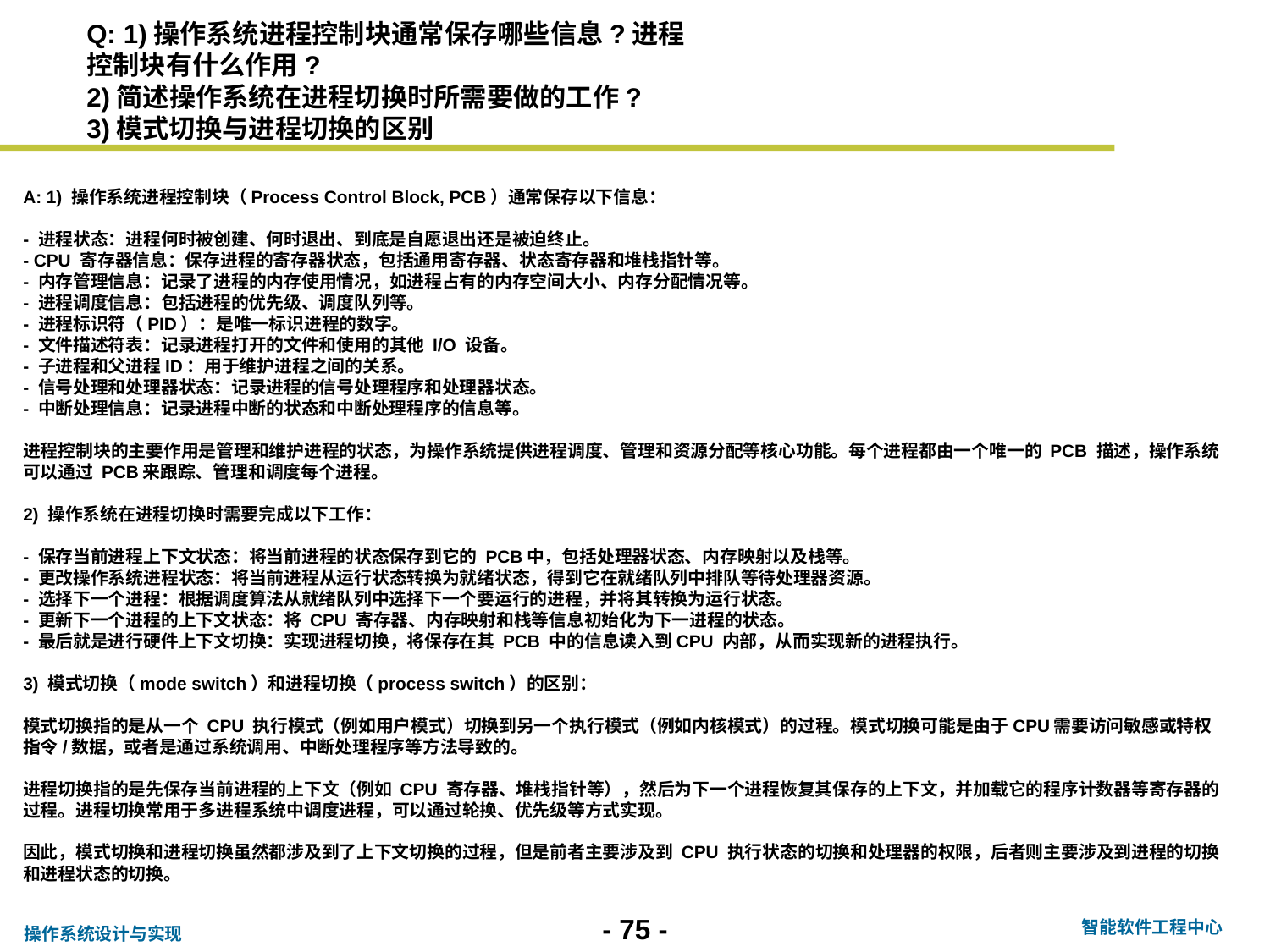

Q: 1)操作系统进程控制块通常保存哪些信息?进程控制块有什么作用?
2)简述操作系统在进程切换时所需要做的工作?
3)模式切换与进程切换的区别
A: 1) 操作系统进程控制块（Process Control Block, PCB）通常保存以下信息：

- 进程状态：进程何时被创建、何时退出、到底是自愿退出还是被迫终止。
- CPU 寄存器信息：保存进程的寄存器状态，包括通用寄存器、状态寄存器和堆栈指针等。
- 内存管理信息：记录了进程的内存使用情况，如进程占有的内存空间大小、内存分配情况等。
- 进程调度信息：包括进程的优先级、调度队列等。
- 进程标识符（PID）：是唯一标识进程的数字。
- 文件描述符表：记录进程打开的文件和使用的其他 I/O 设备。
- 子进程和父进程ID：用于维护进程之间的关系。
- 信号处理和处理器状态：记录进程的信号处理程序和处理器状态。
- 中断处理信息：记录进程中断的状态和中断处理程序的信息等。

进程控制块的主要作用是管理和维护进程的状态，为操作系统提供进程调度、管理和资源分配等核心功能。每个进程都由一个唯一的 PCB 描述，操作系统可以通过 PCB来跟踪、管理和调度每个进程。

2) 操作系统在进程切换时需要完成以下工作：

- 保存当前进程上下文状态：将当前进程的状态保存到它的 PCB中，包括处理器状态、内存映射以及栈等。
- 更改操作系统进程状态：将当前进程从运行状态转换为就绪状态，得到它在就绪队列中排队等待处理器资源。
- 选择下一个进程：根据调度算法从就绪队列中选择下一个要运行的进程，并将其转换为运行状态。
- 更新下一个进程的上下文状态：将 CPU 寄存器、内存映射和栈等信息初始化为下一进程的状态。
- 最后就是进行硬件上下文切换：实现进程切换，将保存在其 PCB 中的信息读入到CPU 内部，从而实现新的进程执行。

3) 模式切换（mode switch）和进程切换（process switch）的区别：

模式切换指的是从一个 CPU 执行模式（例如用户模式）切换到另一个执行模式（例如内核模式）的过程。模式切换可能是由于CPU需要访问敏感或特权指令/数据，或者是通过系统调用、中断处理程序等方法导致的。

进程切换指的是先保存当前进程的上下文（例如 CPU 寄存器、堆栈指针等），然后为下一个进程恢复其保存的上下文，并加载它的程序计数器等寄存器的过程。进程切换常用于多进程系统中调度进程，可以通过轮换、优先级等方式实现。

因此，模式切换和进程切换虽然都涉及到了上下文切换的过程，但是前者主要涉及到 CPU 执行状态的切换和处理器的权限，后者则主要涉及到进程的切换和进程状态的切换。